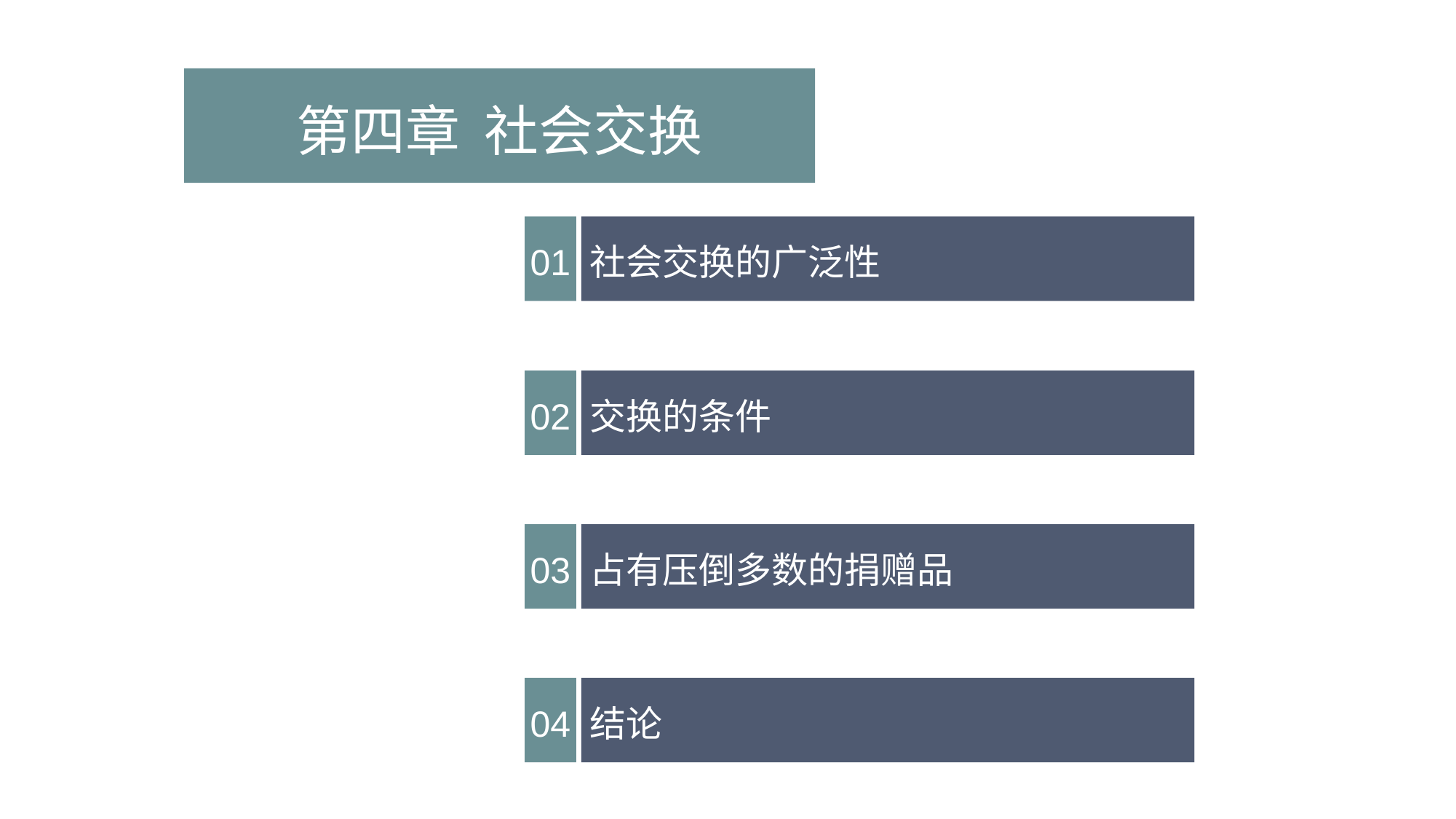

第四章  社会交换
01
社会交换的广泛性
02
交换的条件
03
占有压倒多数的捐赠品
04
结论